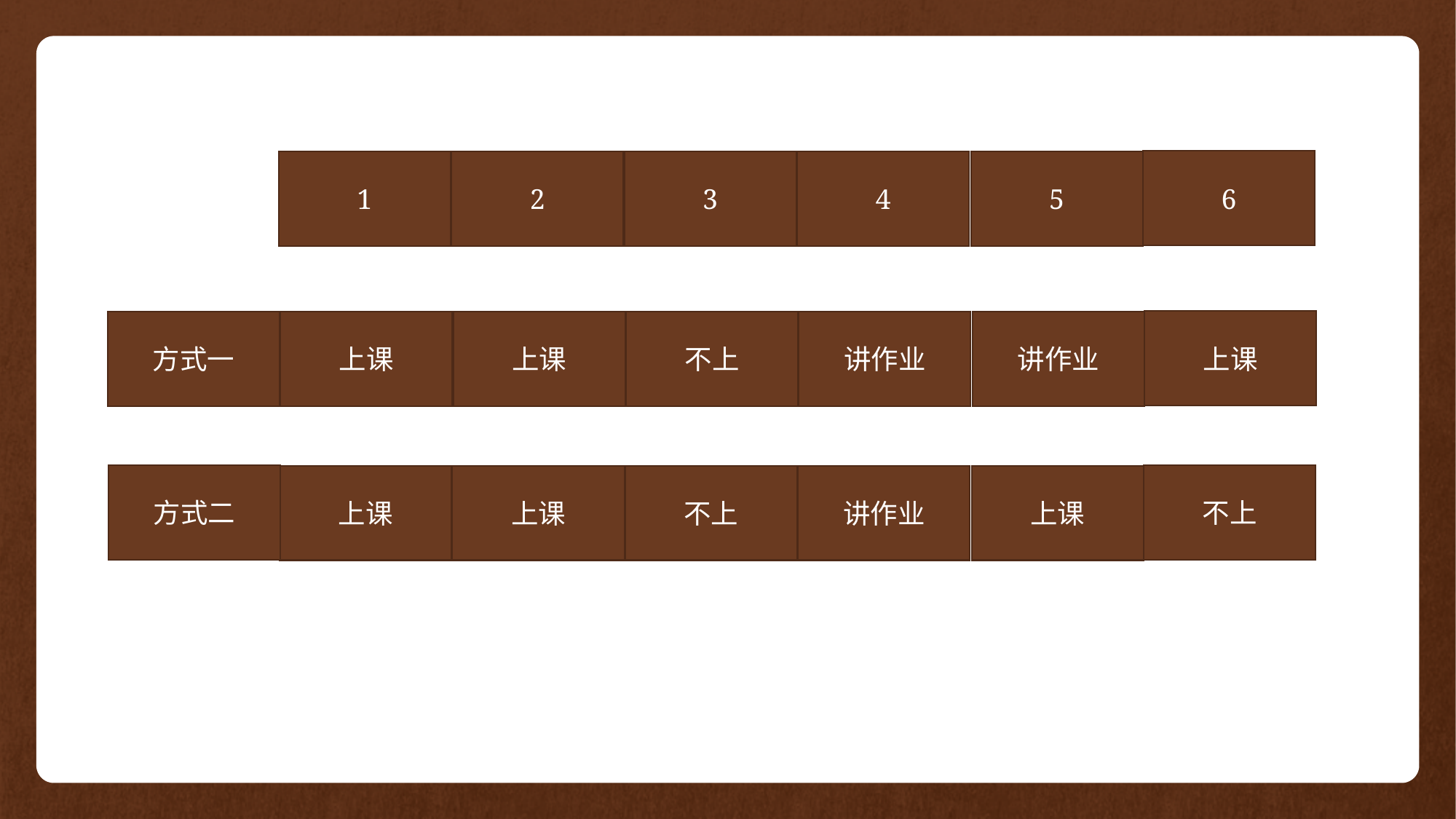

6
1
2
3
4
5
上课
方式一
上课
上课
不上
讲作业
讲作业
方式二
不上
上课
上课
不上
讲作业
上课